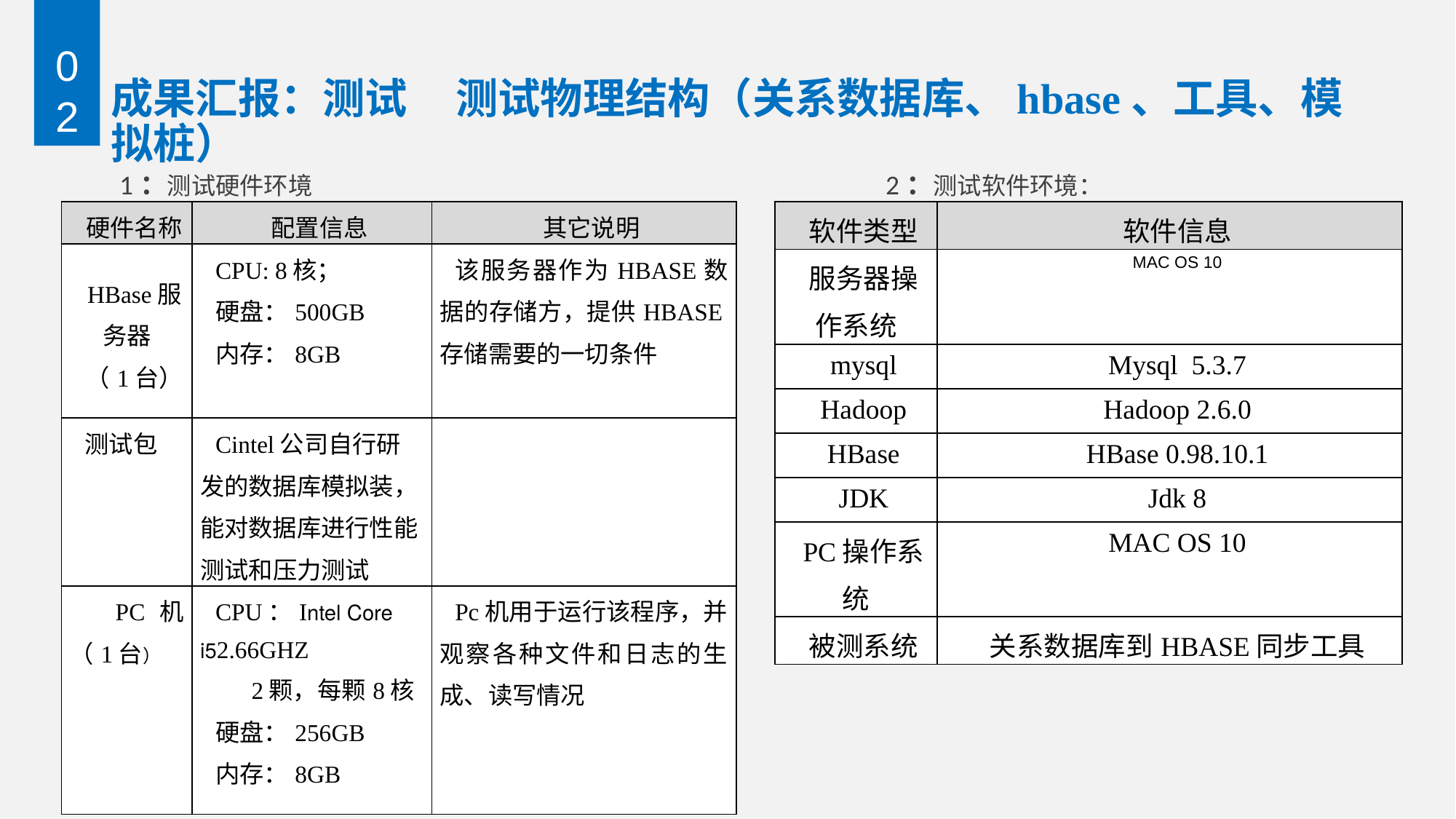

02
# 成果汇报：测试     测试物理结构（关系数据库、hbase、工具、模拟桩）
1：测试硬件环境                                                                                                        2：测试软件环境：

| 软件类型 | 软件信息 |
| --- | --- |
| 服务器操作系统 | MAC OS 10 |
| mysql | Mysql 5.3.7 |
| Hadoop | Hadoop 2.6.0 |
| HBase | HBase 0.98.10.1 |
| JDK | Jdk 8 |
| PC操作系统 | MAC OS 10 |
| 被测系统 | 关系数据库到HBASE同步工具 |
| 硬件名称 | 配置信息 | 其它说明 |
| --- | --- | --- |
| HBase服务器 （1台） | CPU: 8核； 硬盘：500GB 内存：8GB | 该服务器作为HBASE数据的存储方，提供HBASE存储需要的一切条件 |
| 测试包 | Cintel公司自行研发的数据库模拟装，能对数据库进行性能测试和压力测试 |  |
| PC机（1台） | CPU：Intel Core i52.66GHZ 2颗，每颗8核 硬盘：256GB 内存：8GB | Pc机用于运行该程序，并观察各种文件和日志的生成、读写情况 |